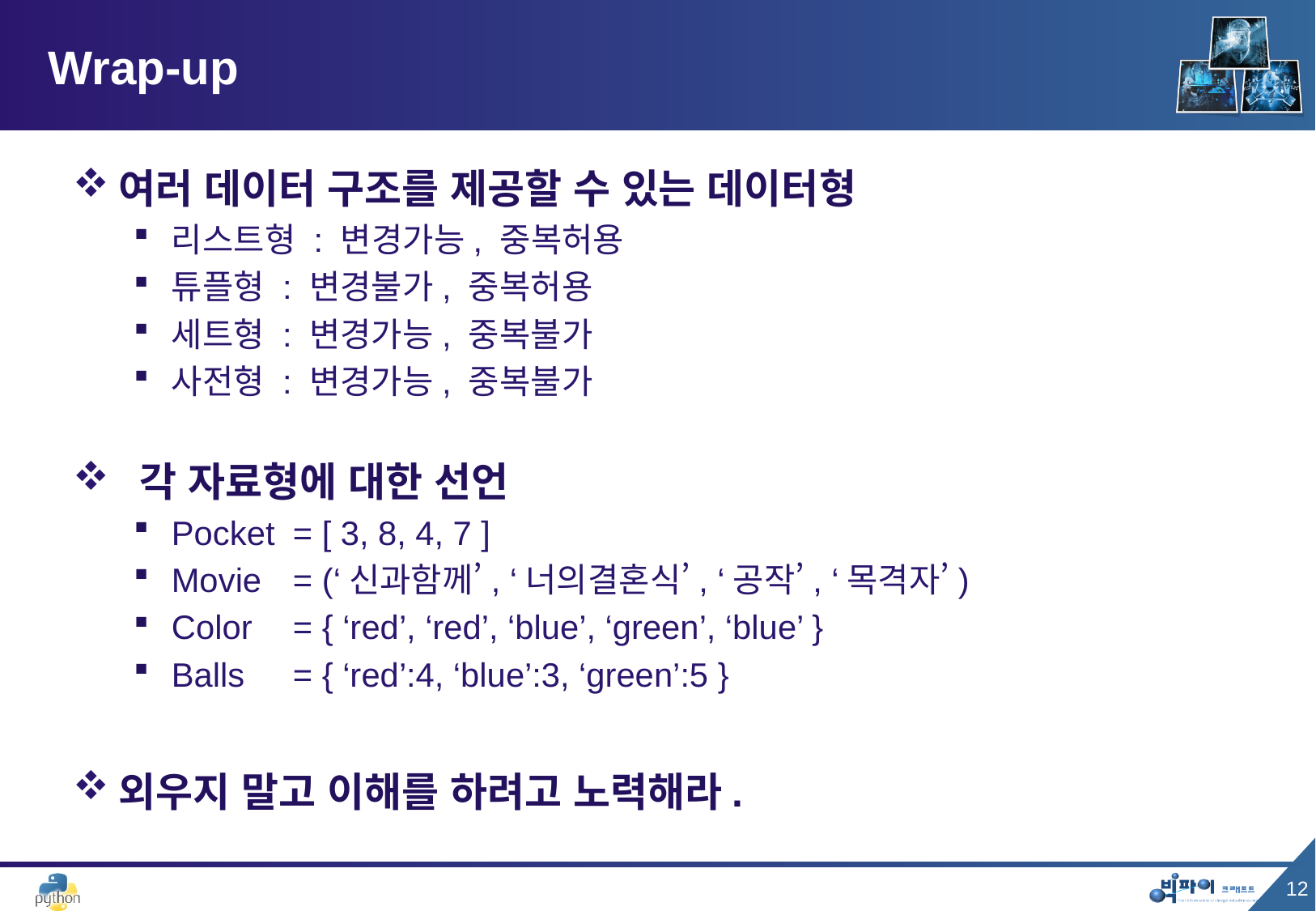

# Wrap-up
여러 데이터 구조를 제공할 수 있는 데이터형
리스트형 : 변경가능, 중복허용
튜플형 : 변경불가, 중복허용
세트형 : 변경가능, 중복불가
사전형 : 변경가능, 중복불가

 각 자료형에 대한 선언
Pocket 	= [ 3, 8, 4, 7 ]
Movie 	= (‘신과함께’, ‘너의결혼식’, ‘공작’, ‘목격자’)
Color 	= { ‘red’, ‘red’, ‘blue’, ‘green’, ‘blue’ }
Balls 	= { ‘red’:4, ‘blue’:3, ‘green’:5 }

외우지 말고 이해를 하려고 노력해라.